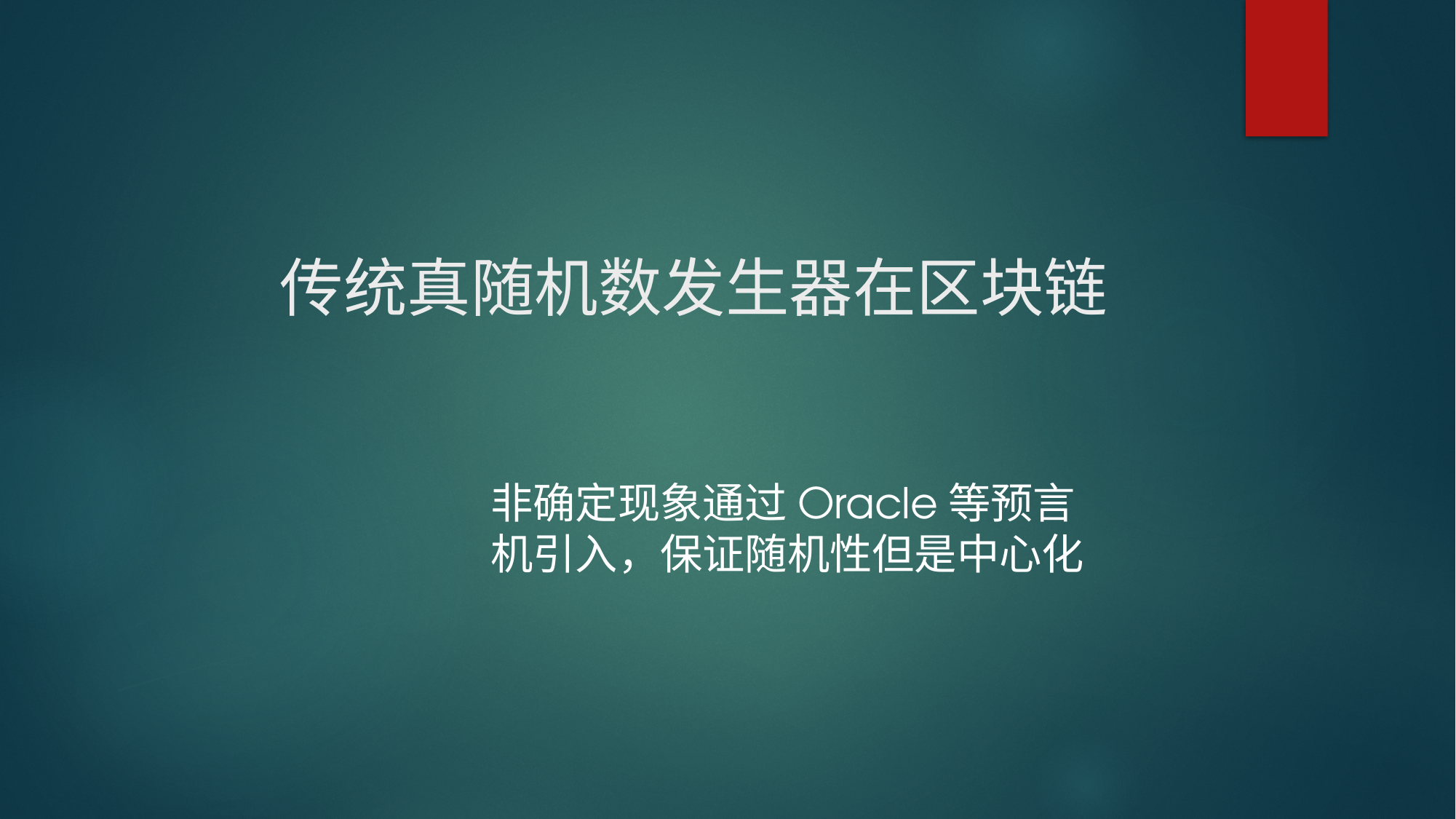

# 传统真随机数发生器在区块链
非确定现象通过Oracle等预言机引入，保证随机性但是中心化